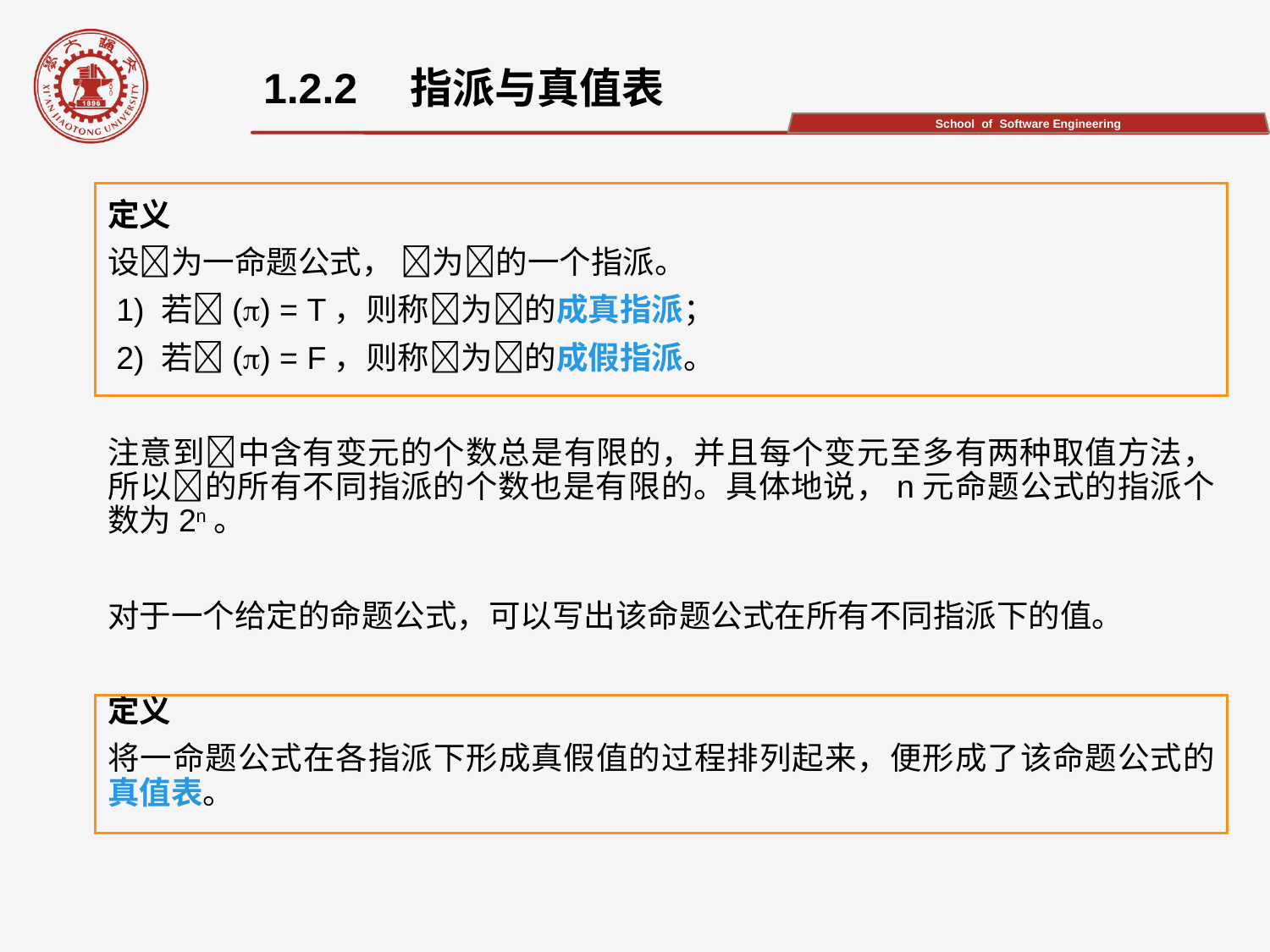

1.2.2　指派与真值表

定义
设α为一命题公式， π为α的一个指派。
 1) 若α(π) = T，则称π为α的成真指派；
 2) 若α(π) = F，则称π为α的成假指派。

注意到α中含有变元的个数总是有限的，并且每个变元至多有两种取值方法，所以α的所有不同指派的个数也是有限的。具体地说，n元命题公式的指派个数为2n。

对于一个给定的命题公式，可以写出该命题公式在所有不同指派下的值。

定义
将一命题公式在各指派下形成真假值的过程排列起来，便形成了该命题公式的真值表。